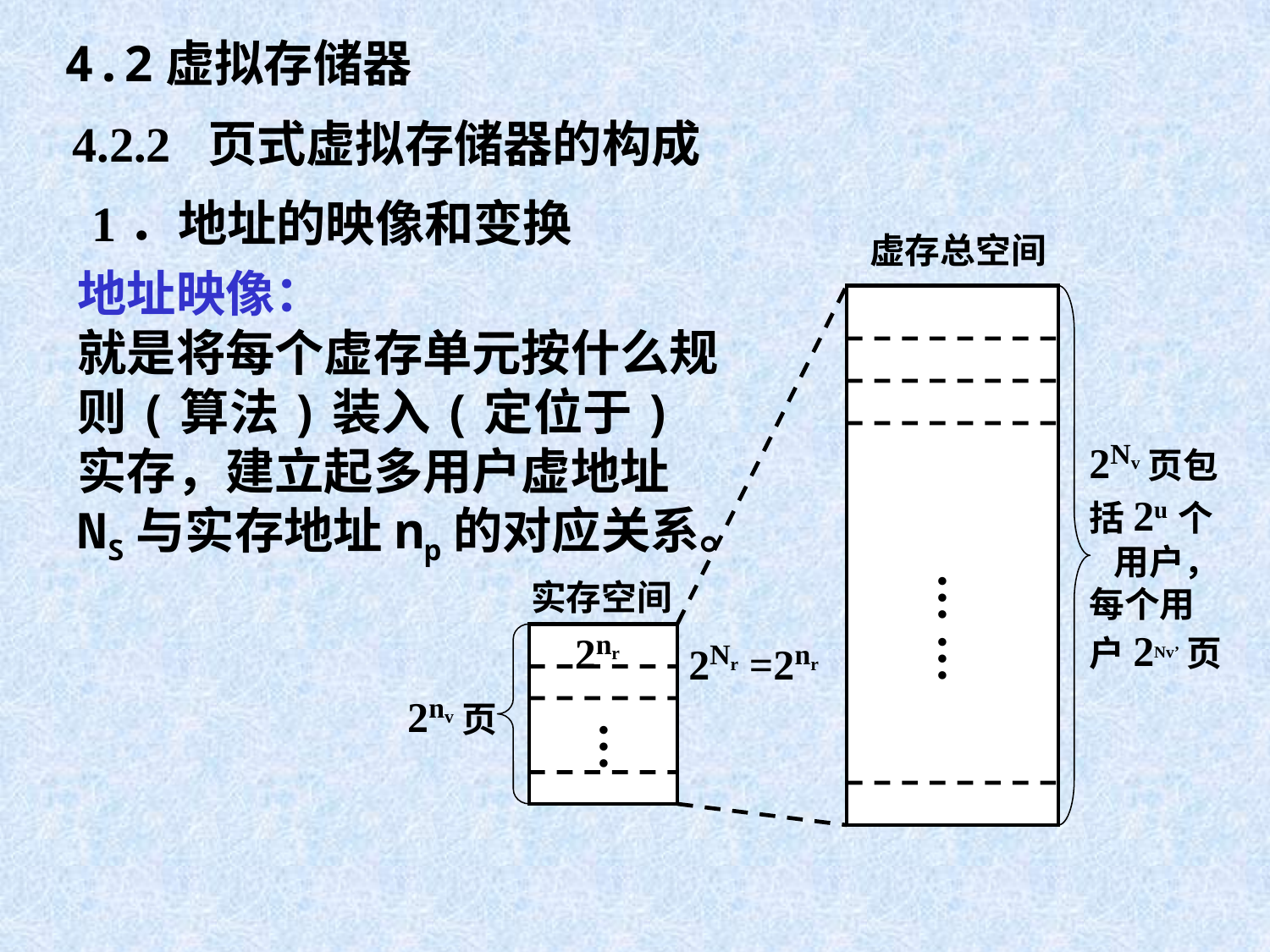

4.2虚拟存储器
4.2.2  页式虚拟存储器的构成
1．地址的映像和变换
虚存总空间
地址映像：
就是将每个虚存单元按什么规则(算法)装入(定位于)实存，建立起多用户虚地址NS与实存地址np的对应关系。

2Nv页包
括2u个
  用户，
每个用
户2Nv’页
… …
实存空间
2nr

2Nr =2nr

2nv页

…